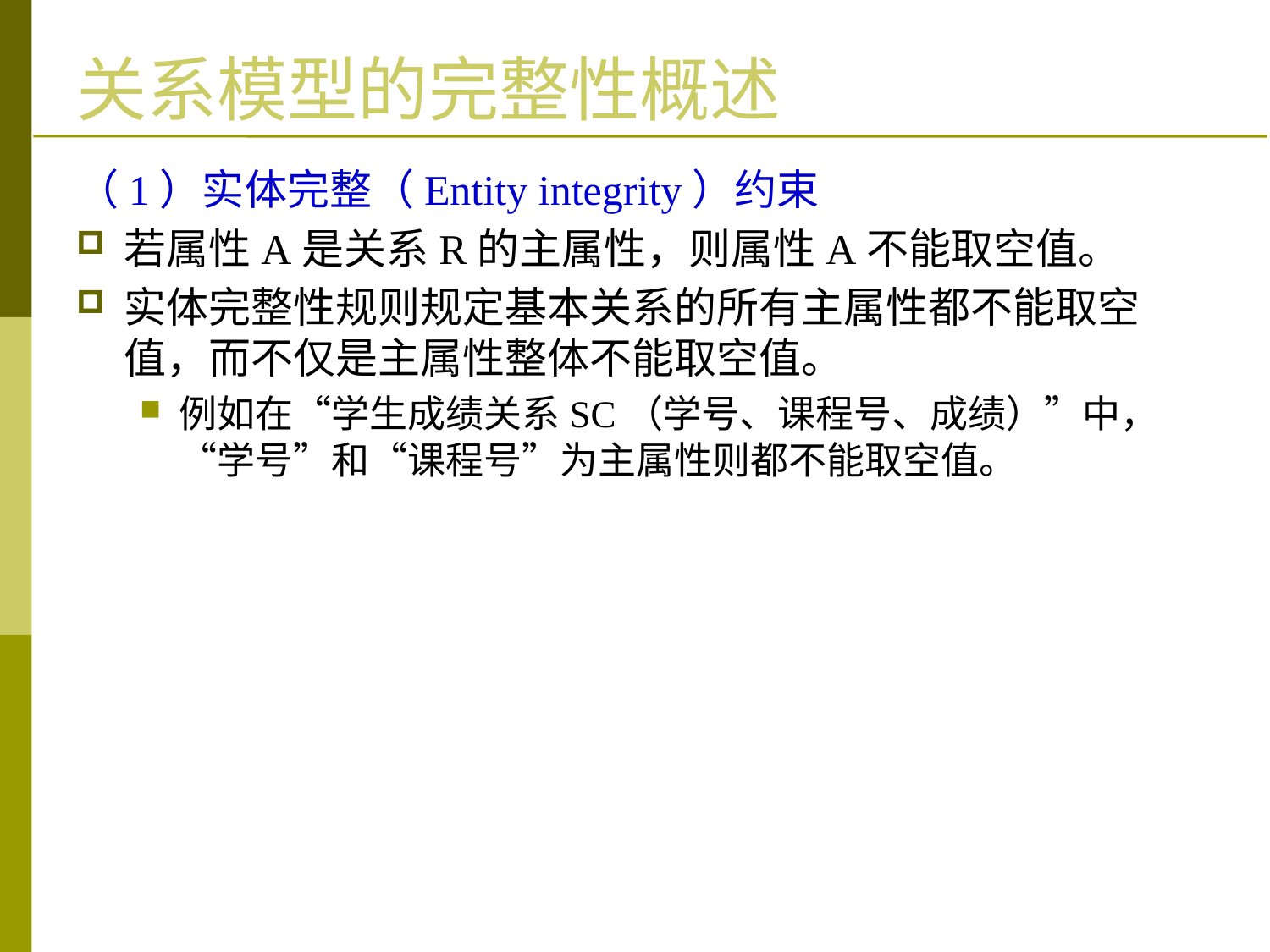

# 关系模型的完整性概述
（1）实体完整（Entity integrity）约束
若属性A是关系R的主属性，则属性A不能取空值。
实体完整性规则规定基本关系的所有主属性都不能取空值，而不仅是主属性整体不能取空值。
例如在“学生成绩关系SC（学号、课程号、成绩）”中，“学号”和“课程号”为主属性则都不能取空值。